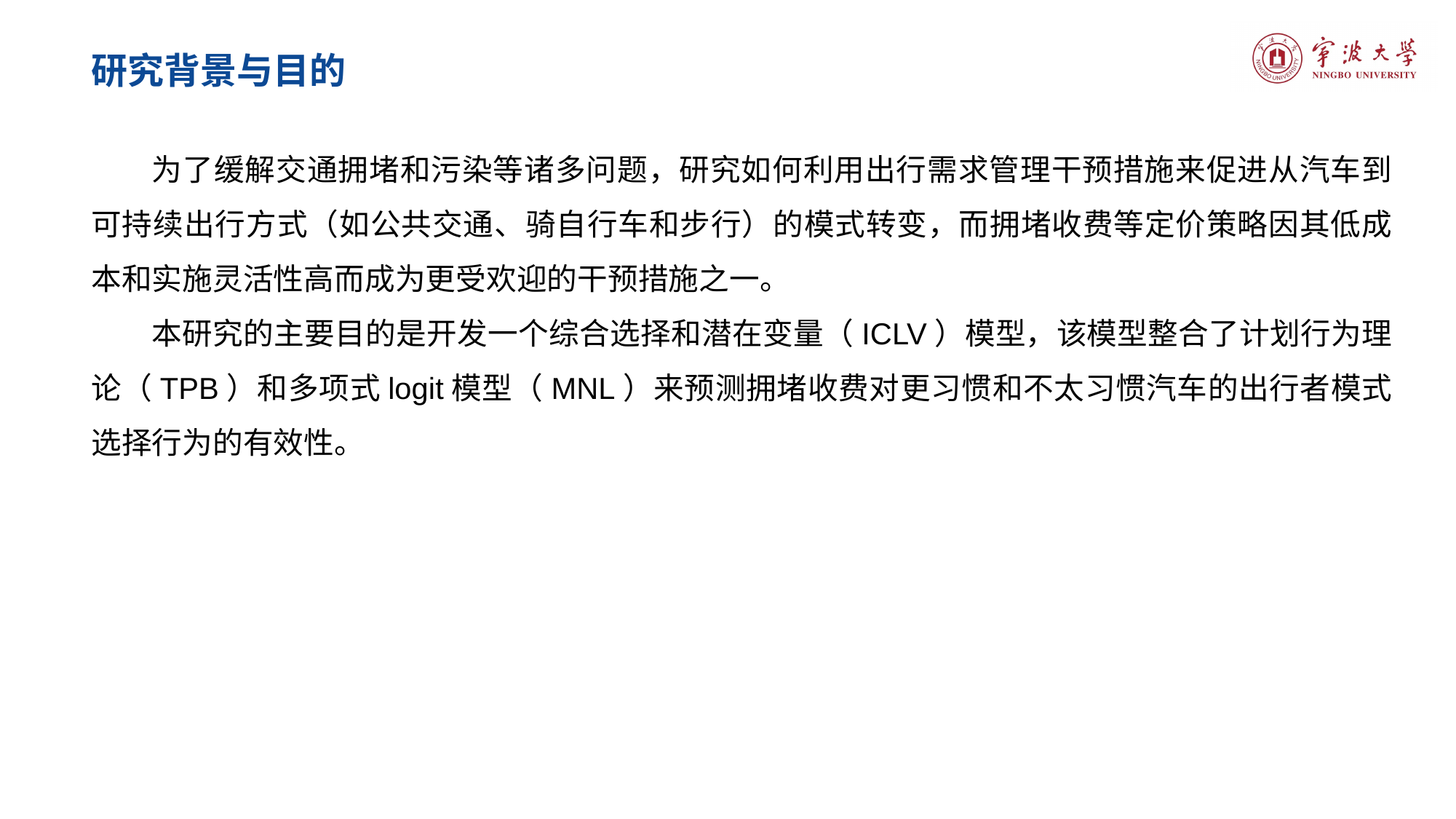

研究背景与目的
为了缓解交通拥堵和污染等诸多问题，研究如何利用出行需求管理干预措施来促进从汽车到可持续出行方式（如公共交通、骑自行车和步行）的模式转变，而拥堵收费等定价策略因其低成本和实施灵活性高而成为更受欢迎的干预措施之一。
本研究的主要目的是开发一个综合选择和潜在变量（ICLV）模型，该模型整合了计划行为理论（TPB）和多项式logit模型（MNL）来预测拥堵收费对更习惯和不太习惯汽车的出行者模式选择行为的有效性。
题目：自动驾驶汽车和街道设计：使用虚拟现实实验探索中央分隔带在提高行人过街安全性方面的作用
期刊：Accident Analysis and Prevention